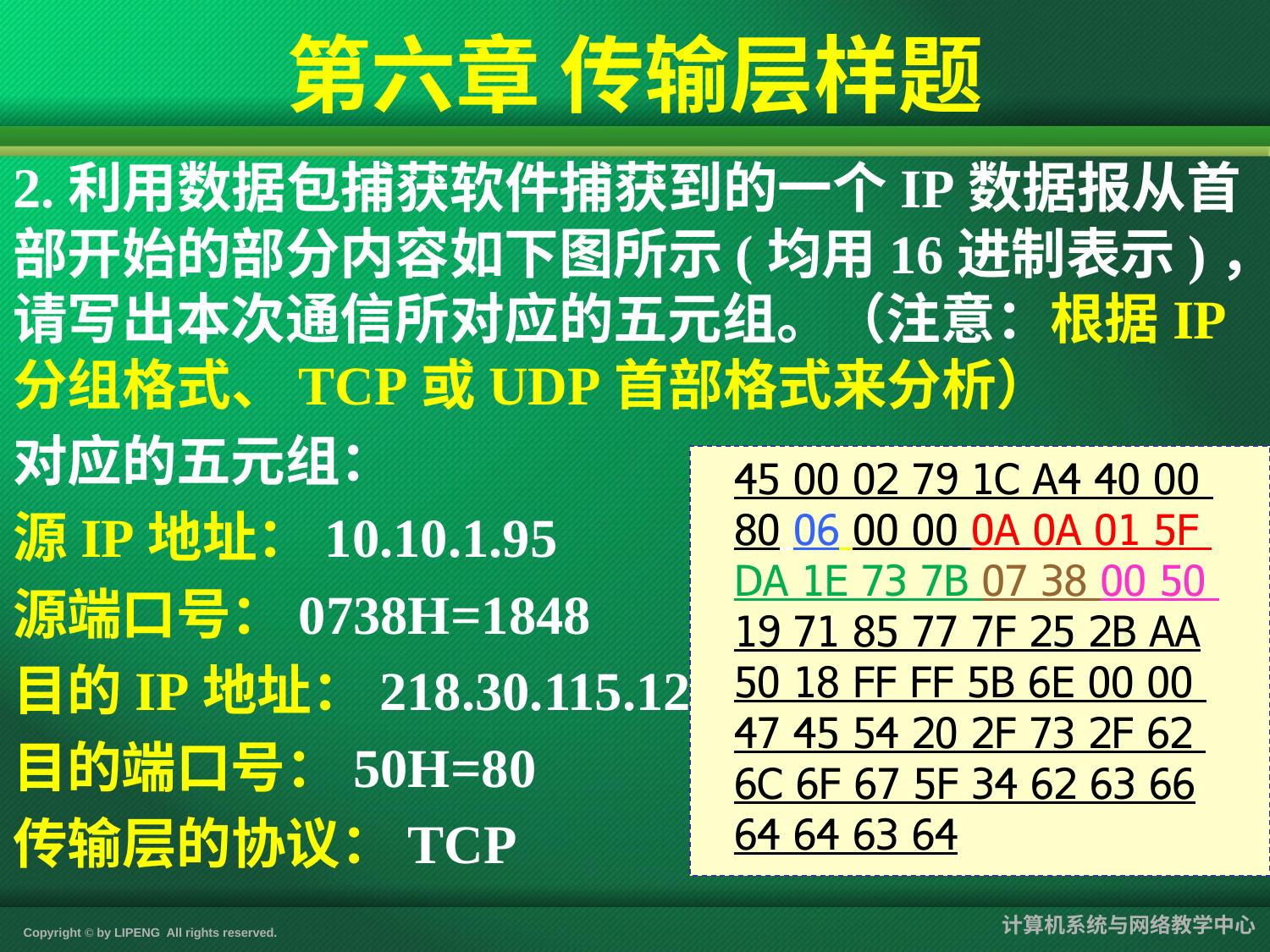

#
第六章 传输层样题
2.利用数据包捕获软件捕获到的一个IP数据报从首部开始的部分内容如下图所示(均用16进制表示)，请写出本次通信所对应的五元组。（注意：根据IP分组格式、TCP或UDP首部格式来分析）
对应的五元组：
源IP地址：10.10.1.95
源端口号：0738H=1848
目的IP地址：218.30.115.123
目的端口号：50H=80
传输层的协议：TCP

45 00 02 79 1C A4 40 00
80 06 00 00 0A 0A 01 5F
DA 1E 73 7B 07 38 00 50
19 71 85 77 7F 25 2B AA
50 18 FF FF 5B 6E 00 00
47 45 54 20 2F 73 2F 62
6C 6F 67 5F 34 62 63 66
64 64 63 64